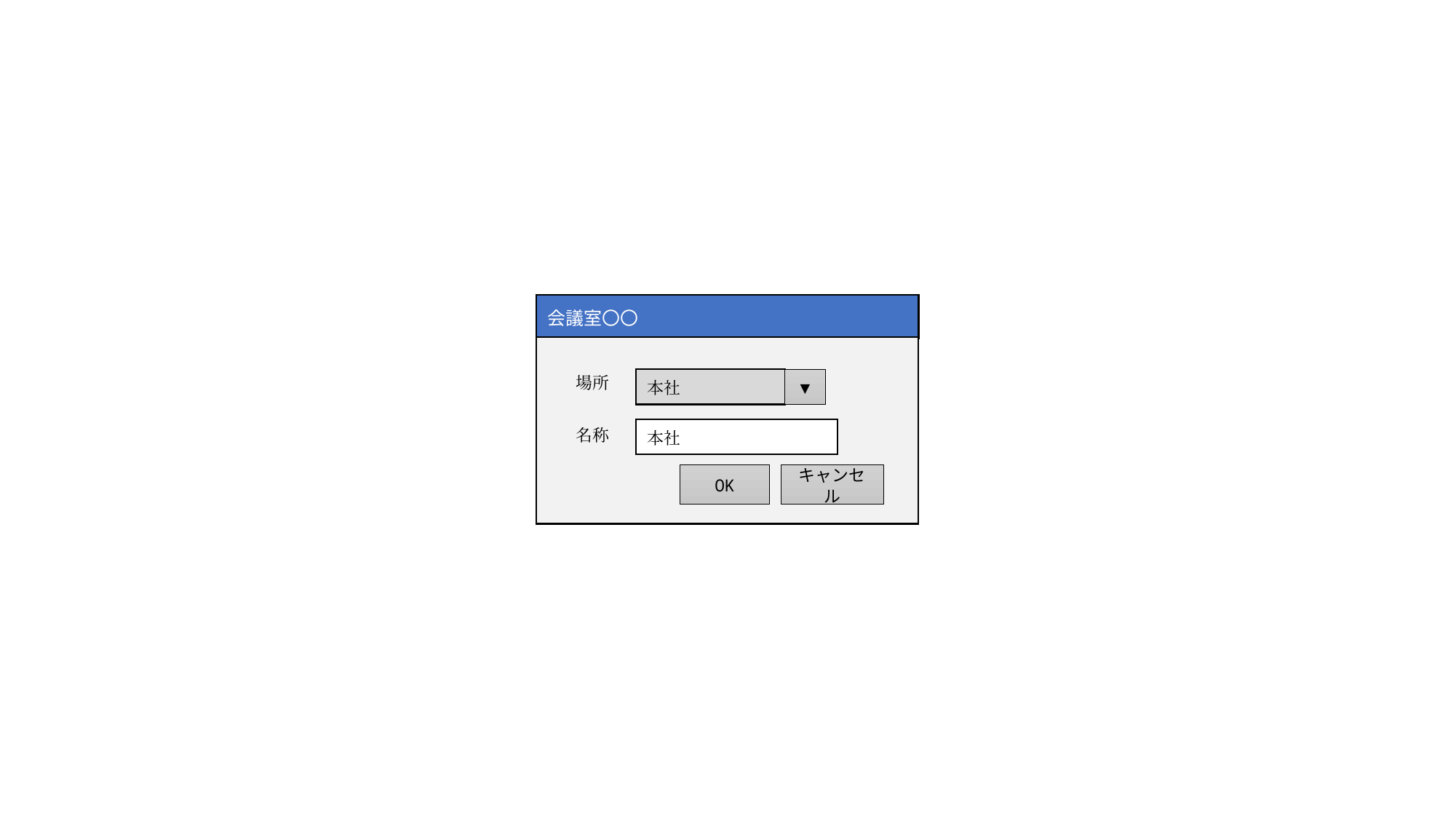

会議室〇〇

場所
本社
▼
名称
本社
OK
キャンセル